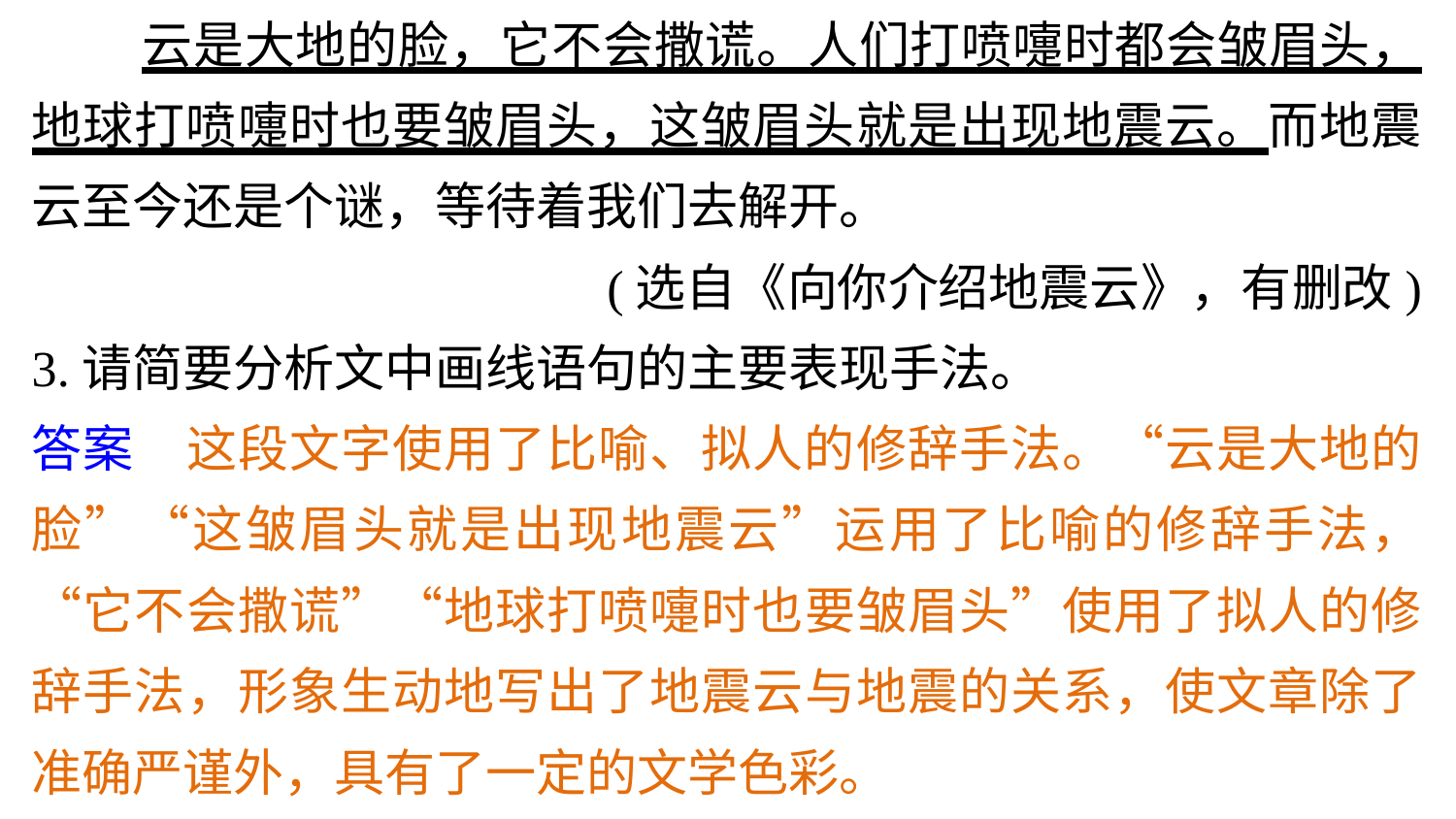

云是大地的脸，它不会撒谎。人们打喷嚏时都会皱眉头，地球打喷嚏时也要皱眉头，这皱眉头就是出现地震云。而地震云至今还是个谜，等待着我们去解开。
(选自《向你介绍地震云》，有删改)
3.请简要分析文中画线语句的主要表现手法。
答案　这段文字使用了比喻、拟人的修辞手法。“云是大地的脸”“这皱眉头就是出现地震云”运用了比喻的修辞手法，“它不会撒谎”“地球打喷嚏时也要皱眉头”使用了拟人的修辞手法，形象生动地写出了地震云与地震的关系，使文章除了准确严谨外，具有了一定的文学色彩。